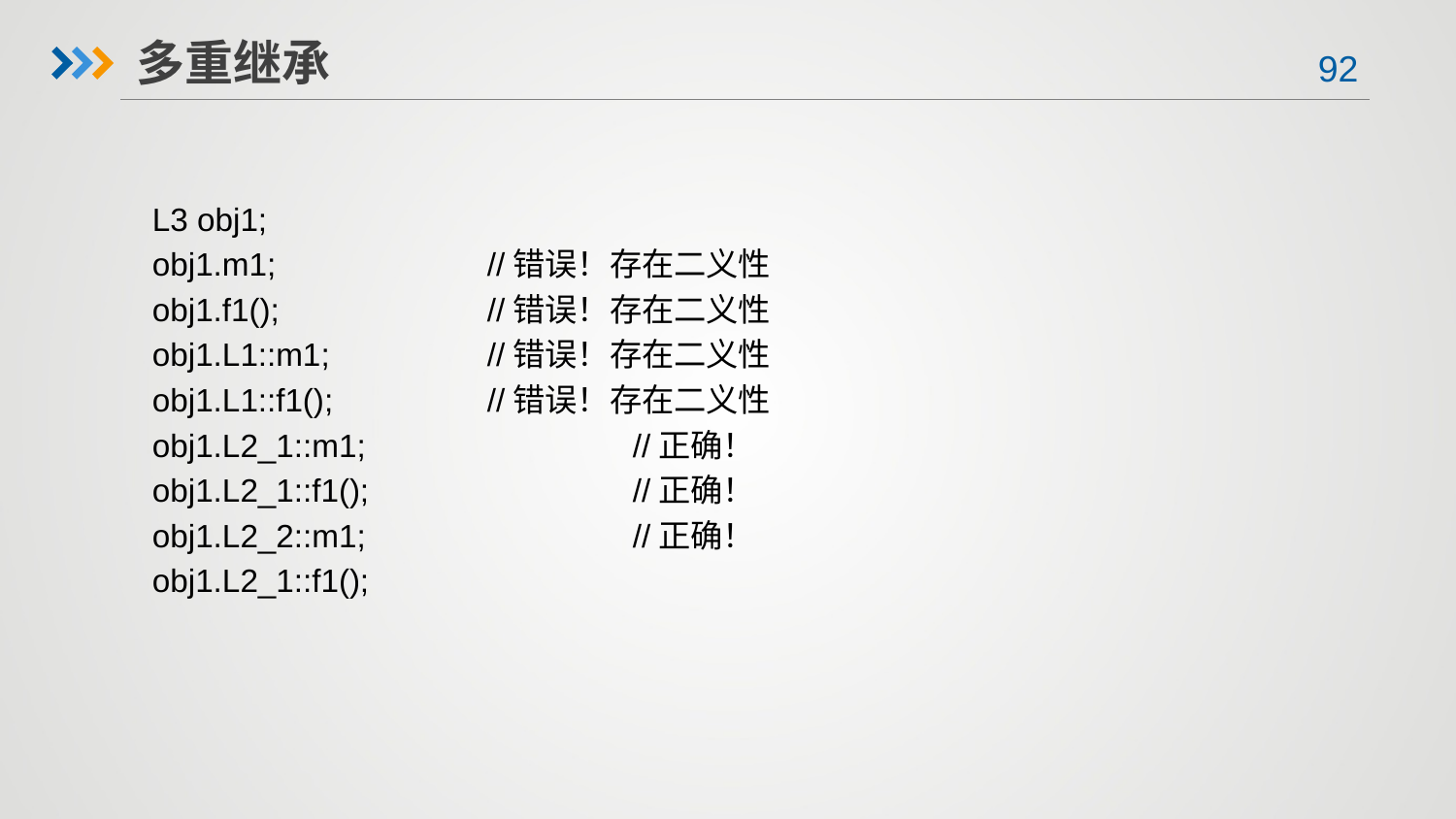

多重继承
L3 obj1;
obj1.m1;		//错误！存在二义性
obj1.f1();		//错误！存在二义性
obj1.L1::m1;		//错误！存在二义性
obj1.L1::f1();		//错误！存在二义性
obj1.L2_1::m1;		//正确！
obj1.L2_1::f1();		//正确！
obj1.L2_2::m1;		//正确！
obj1.L2_1::f1();